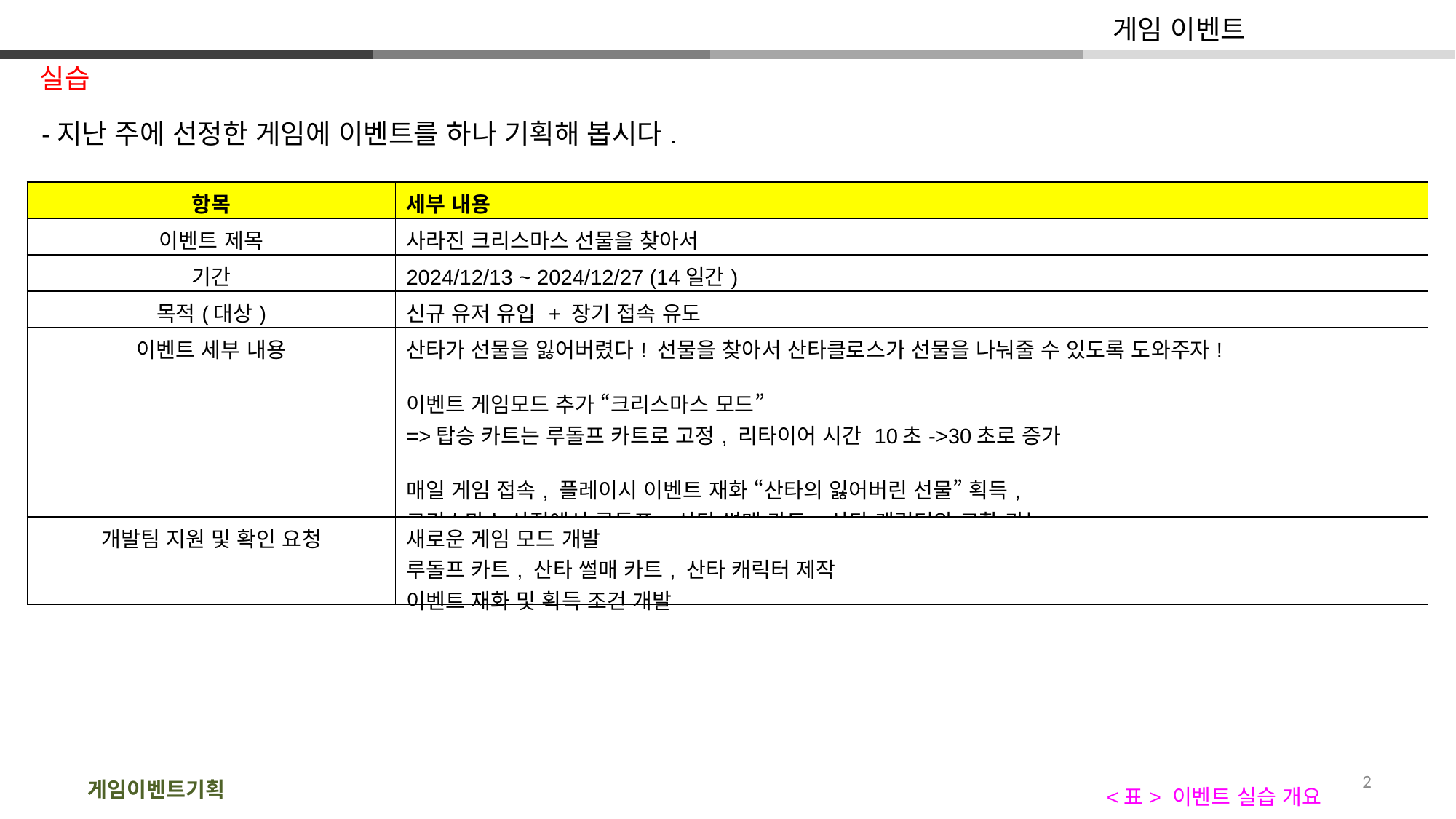

게임 이벤트
실습
-지난 주에 선정한 게임에 이벤트를 하나 기획해 봅시다.
| 항목 | 세부 내용 |
| --- | --- |
| 이벤트 제목 | 사라진 크리스마스 선물을 찾아서 |
| 기간 | 2024/12/13 ~ 2024/12/27 (14일간) |
| 목적(대상) | 신규 유저 유입 + 장기 접속 유도 |
| 이벤트 세부 내용 | 산타가 선물을 잃어버렸다! 선물을 찾아서 산타클로스가 선물을 나눠줄 수 있도록 도와주자! 이벤트 게임모드 추가 “크리스마스 모드” =>탑승 카트는 루돌프 카트로 고정, 리타이어 시간 10초->30초로 증가 매일 게임 접속, 플레이시 이벤트 재화 “산타의 잃어버린 선물” 획득, 크리스마스 상점에서 루돌프, 산타 썰매 카트, 산타 캐릭터와 교환 가능 |
| 개발팀 지원 및 확인 요청 | 새로운 게임 모드 개발 루돌프 카트, 산타 썰매 카트, 산타 캐릭터 제작 이벤트 재화 및 획득 조건 개발 |
2
<표> 이벤트 실습 개요